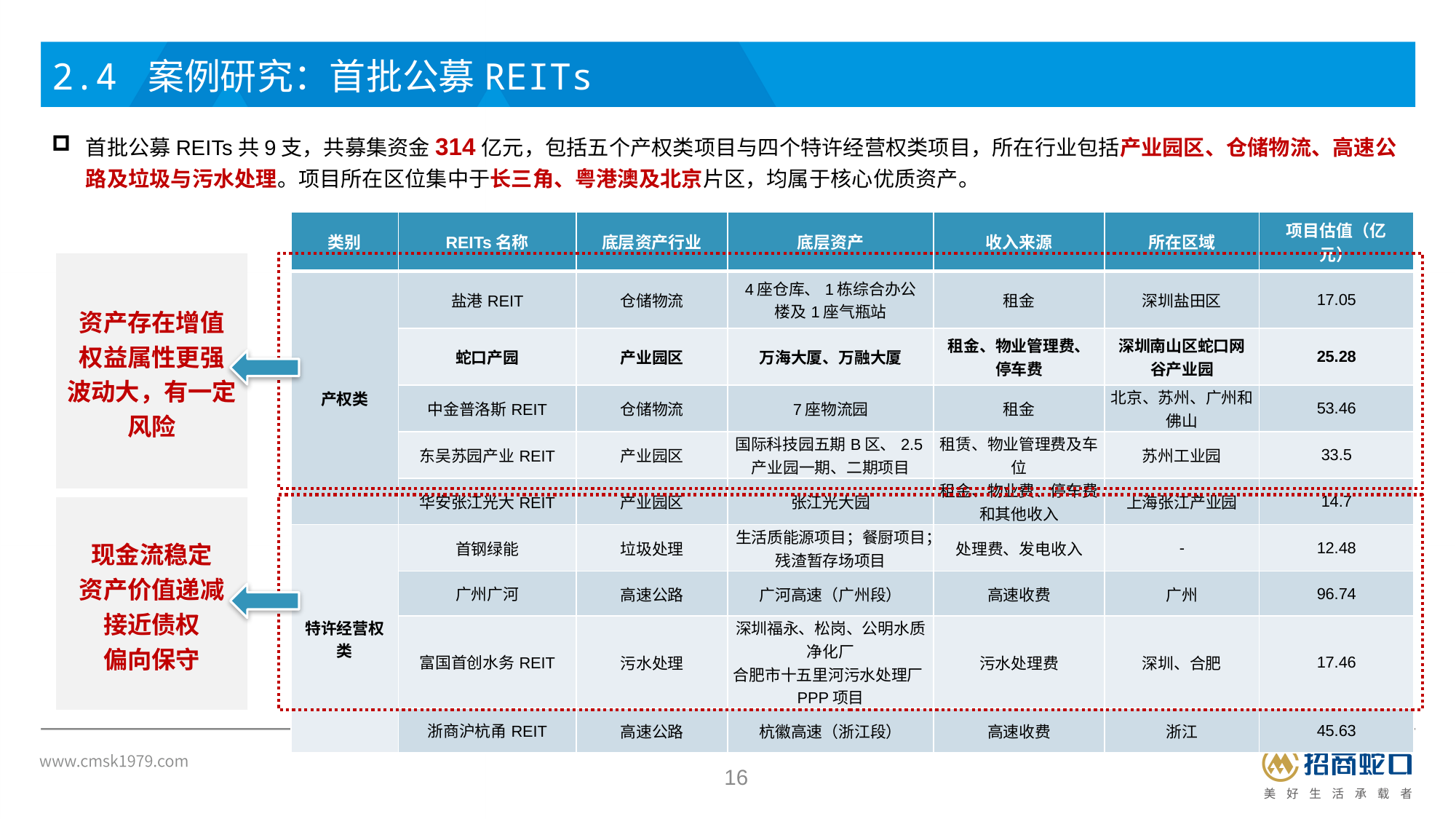

2.4 案例研究：首批公募REITs
首批公募REITs共9支，共募集资金314亿元，包括五个产权类项目与四个特许经营权类项目，所在行业包括产业园区、仓储物流、高速公路及垃圾与污水处理。项目所在区位集中于长三角、粤港澳及北京片区，均属于核心优质资产。
| 类别 | REITs名称 | 底层资产行业 | 底层资产 | 收入来源 | 所在区域 | 项目估值（亿元） |
| --- | --- | --- | --- | --- | --- | --- |
| 产权类 | 盐港REIT | 仓储物流 | 4座仓库、1栋综合办公楼及1座气瓶站 | 租金 | 深圳盐田区 | 17.05 |
|  | 蛇口产园 | 产业园区 | 万海大厦、万融大厦 | 租金、物业管理费、停车费 | 深圳南山区蛇口网谷产业园 | 25.28 |
|  | 中金普洛斯REIT | 仓储物流 | 7座物流园 | 租金 | 北京、苏州、广州和佛山 | 53.46 |
|  | 东吴苏园产业REIT | 产业园区 | 国际科技园五期B区、2.5产业园一期、二期项目 | 租赁、物业管理费及车位 | 苏州工业园 | 33.5 |
|  | 华安张江光大REIT | 产业园区 | 张江光大园 | 租金、物业费、停车费和其他收入 | 上海张江产业园 | 14.7 |
| 特许经营权类 | 首钢绿能 | 垃圾处理 | 生活质能源项目；餐厨项目；残渣暂存场项目 | 处理费、发电收入 | - | 12.48 |
|  | 广州广河 | 高速公路 | 广河高速（广州段） | 高速收费 | 广州 | 96.74 |
|  | 富国首创水务REIT | 污水处理 | 深圳福永、松岗、公明水质净化厂 合肥市十五里河污水处理厂PPP项目 | 污水处理费 | 深圳、合肥 | 17.46 |
|  | 浙商沪杭甬REIT | 高速公路 | 杭徽高速（浙江段） | 高速收费 | 浙江 | 45.63 |
资产存在增值
权益属性更强
波动大，有一定风险

现金流稳定
资产价值递减
接近债权
偏向保守